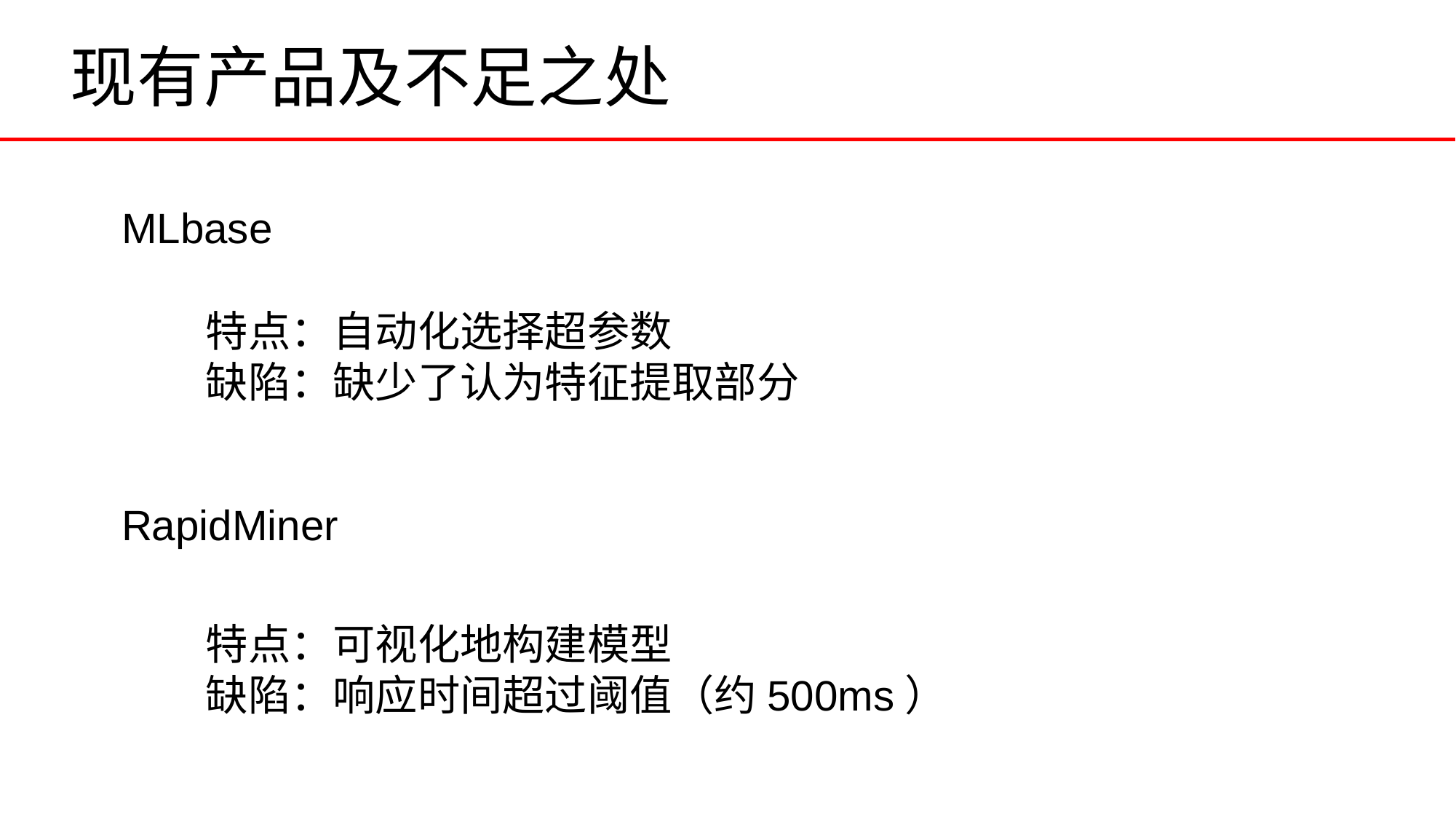

现有产品及不足之处
MLbase
特点：自动化选择超参数
缺陷：缺少了认为特征提取部分
RapidMiner
特点：可视化地构建模型
缺陷：响应时间超过阈值（约500ms）